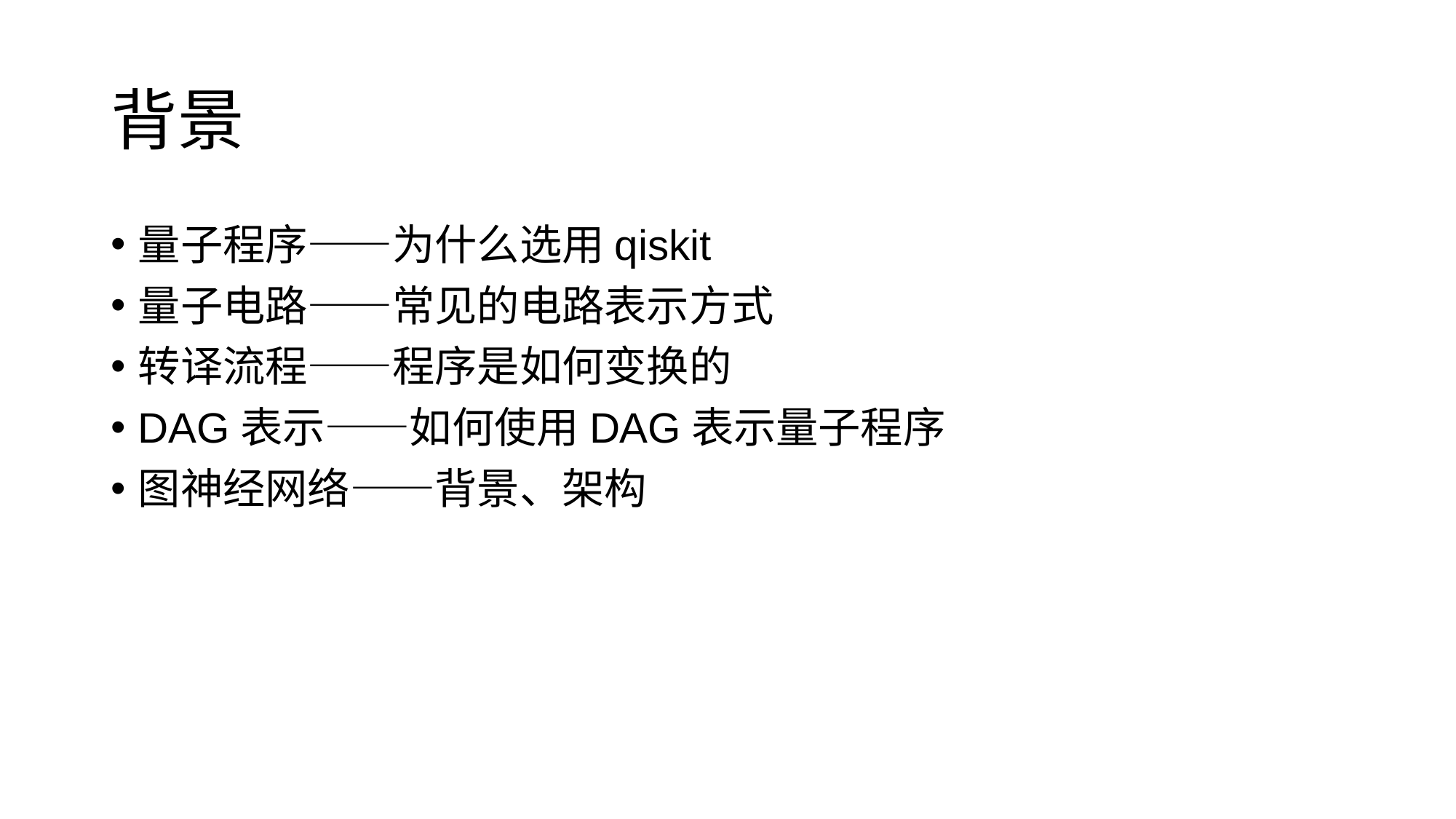

# 背景
量子程序——为什么选用qiskit
量子电路——常见的电路表示方式
转译流程——程序是如何变换的
DAG表示——如何使用DAG表示量子程序
图神经网络——背景、架构